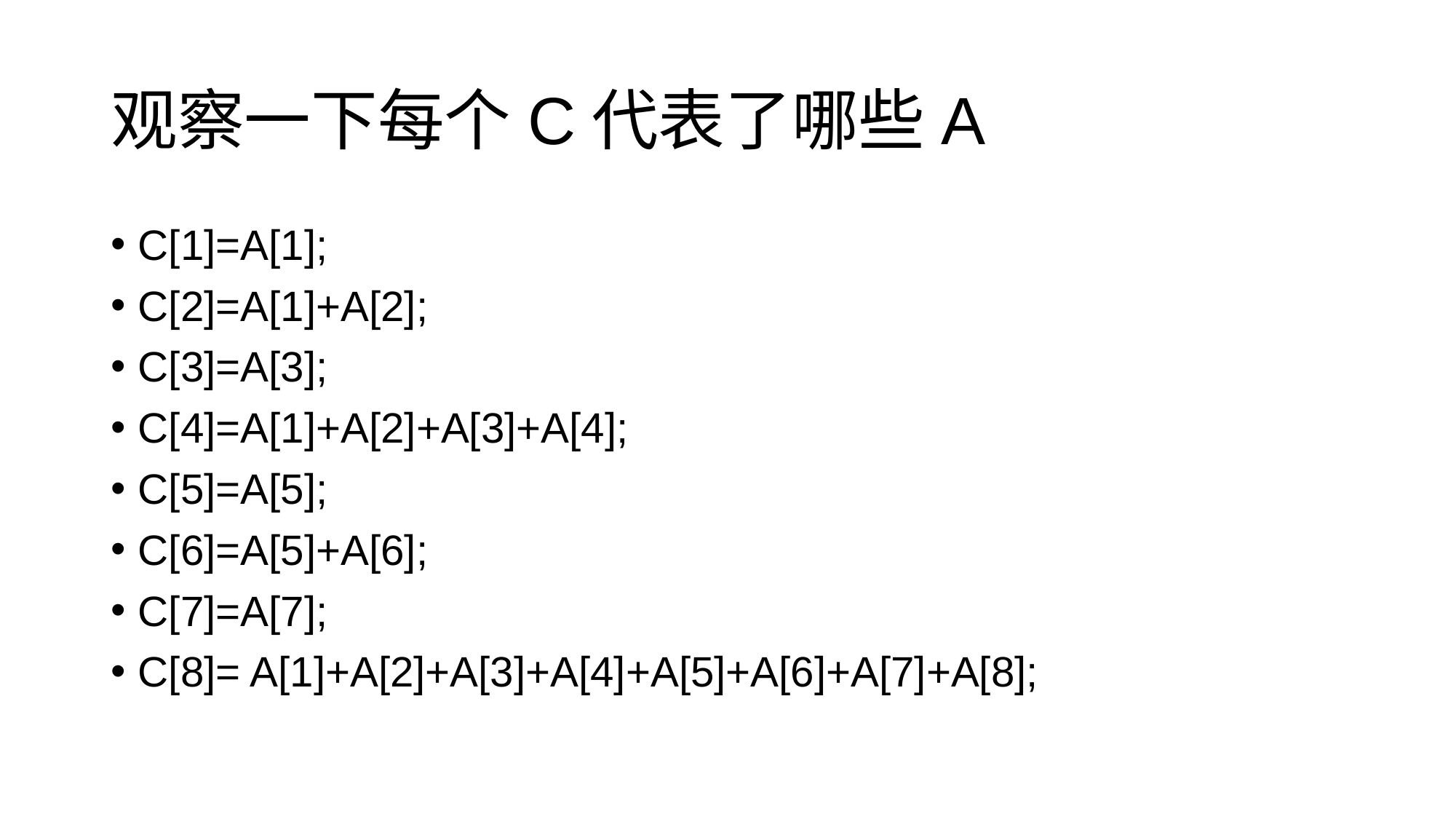

# 观察一下每个C代表了哪些A
C[1]=A[1];
C[2]=A[1]+A[2];
C[3]=A[3];
C[4]=A[1]+A[2]+A[3]+A[4];
C[5]=A[5];
C[6]=A[5]+A[6];
C[7]=A[7];
C[8]= A[1]+A[2]+A[3]+A[4]+A[5]+A[6]+A[7]+A[8];